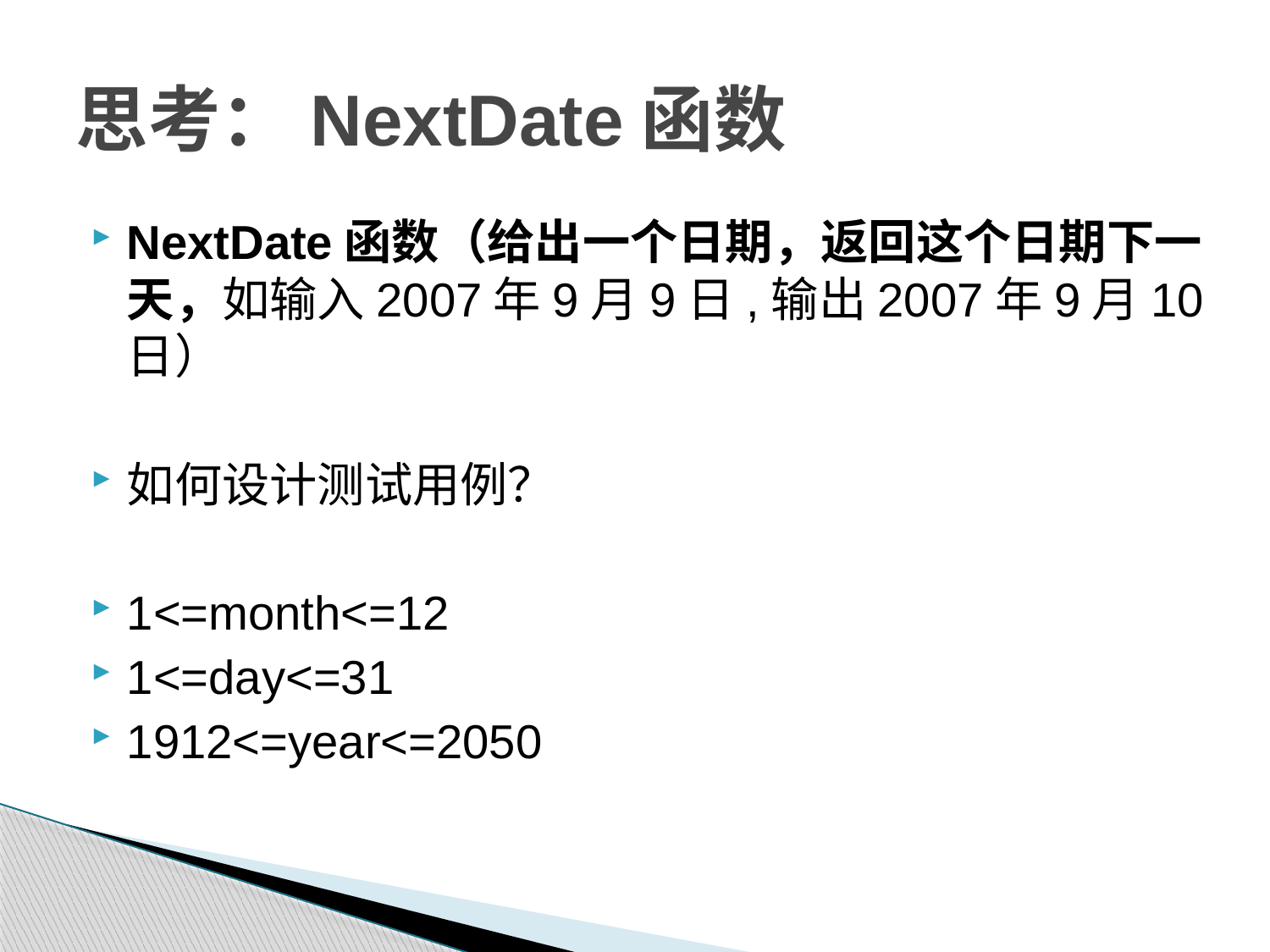

# 思考：NextDate函数
NextDate函数（给出一个日期，返回这个日期下一天，如输入2007年9月9日,输出2007年9月10日）

如何设计测试用例？

1<=month<=12
1<=day<=31
1912<=year<=2050